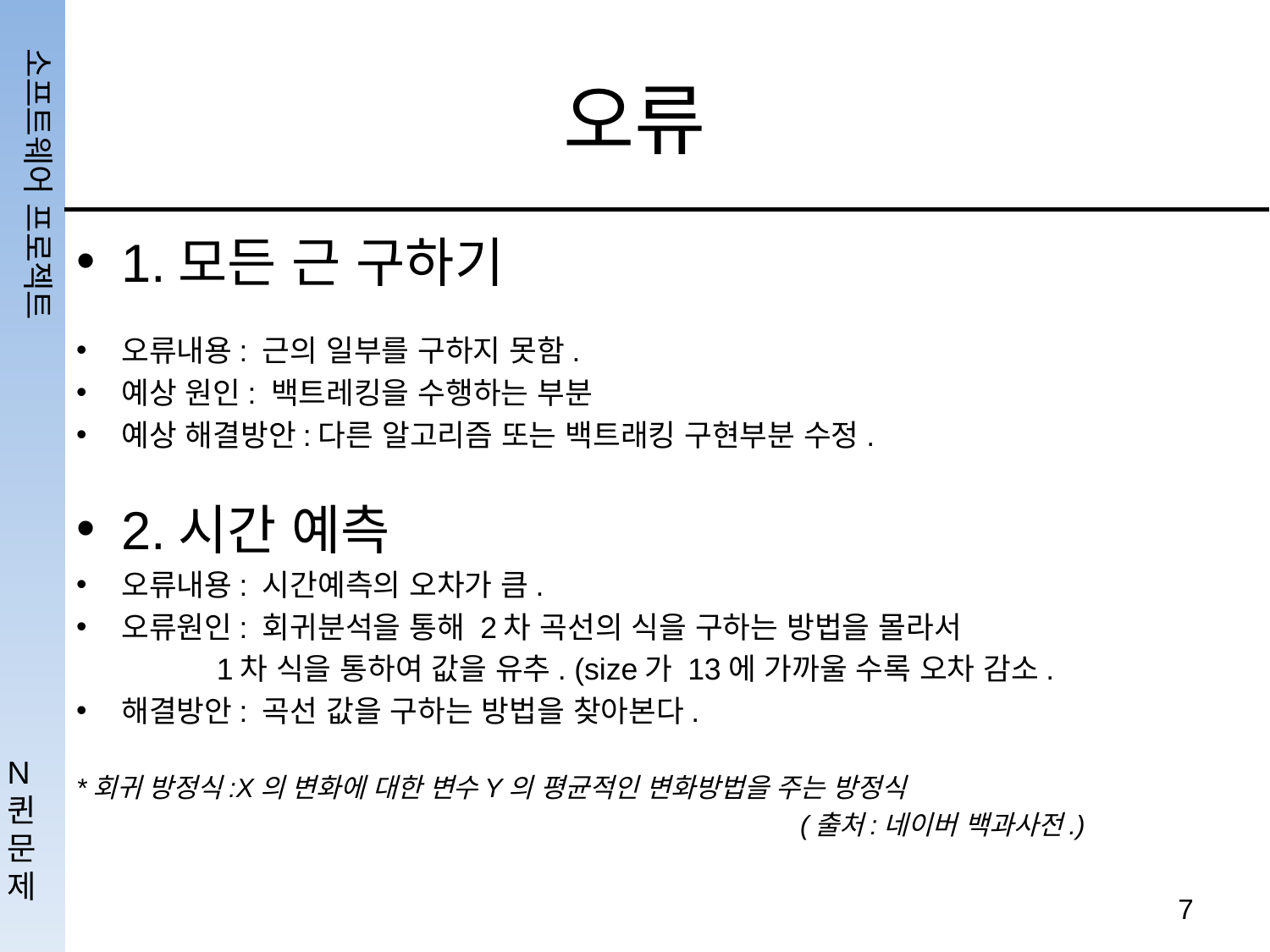

# 오류
1.모든 근 구하기

오류내용: 근의 일부를 구하지 못함.
예상 원인: 백트레킹을 수행하는 부분
예상 해결방안:다른 알고리즘 또는 백트래킹 구현부분 수정.

2.시간 예측
오류내용: 시간예측의 오차가 큼.
오류원인: 회귀분석을 통해 2차 곡선의 식을 구하는 방법을 몰라서
                 1차 식을 통하여 값을 유추. (size가 13에 가까울 수록 오차 감소.
해결방안: 곡선 값을 구하는 방법을 찾아본다.

*회귀 방정식:X의 변화에 대한 변수Y의 평균적인 변화방법을 주는 방정식
						(출처:네이버 백과사전.)

7